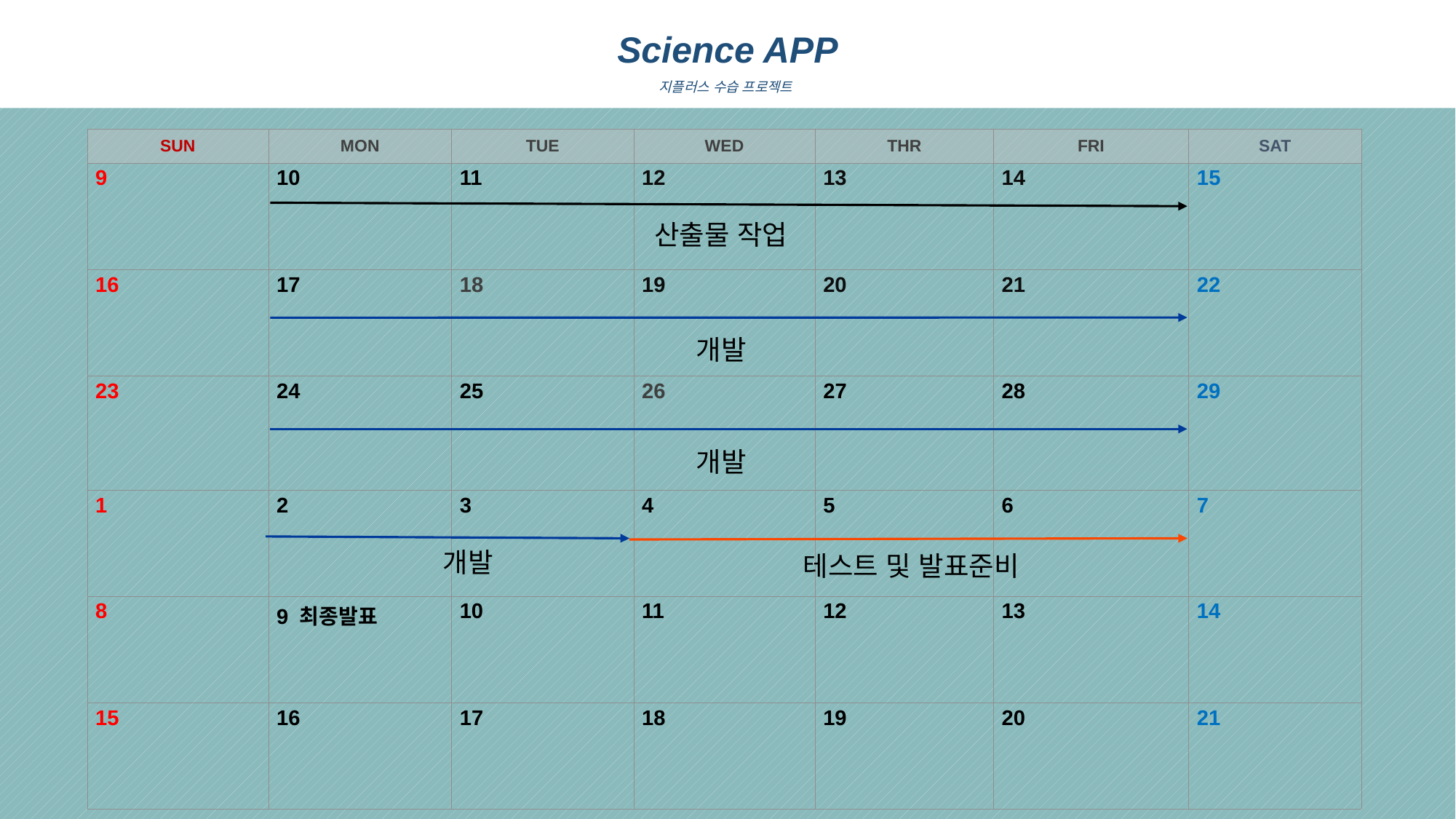

Science APP
지플러스 수습 프로젝트
| SUN | MON | TUE | WED | THR | FRI | SAT |
| --- | --- | --- | --- | --- | --- | --- |
| 9 | 10 | 11 | 12 | 13 | 14 | 15 |
| 16 | 17 | 18 | 19 | 20 | 21 | 22 |
| 23 | 24 | 25 | 26 | 27 | 28 | 29 |
| 1 | 2 | 3 | 4 | 5 | 6 | 7 |
| 8 | 9 최종발표 | 10 | 11 | 12 | 13 | 14 |
| 15 | 16 | 17 | 18 | 19 | 20 | 21 |
산출물 작업
개발
개발
개발
테스트 및 발표준비